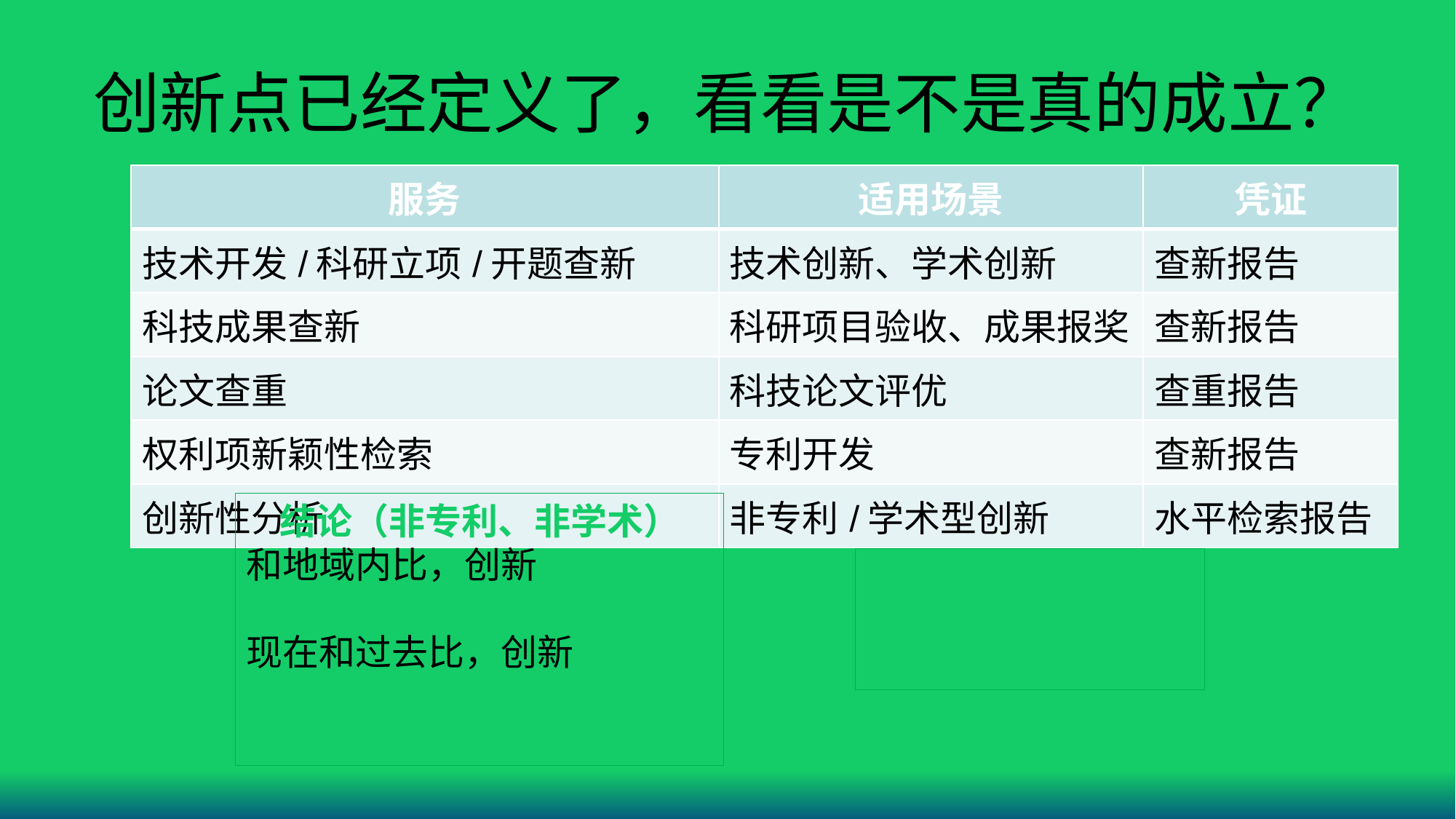

# 创新点已经定义了，看看是不是真的成立？
| 服务 | 适用场景 | 凭证 |
| --- | --- | --- |
| 技术开发/科研立项/开题查新 | 技术创新、学术创新 | 查新报告 |
| 科技成果查新 | 科研项目验收、成果报奖 | 查新报告 |
| 论文查重 | 科技论文评优 | 查重报告 |
| 权利项新颖性检索 | 专利开发 | 查新报告 |
| 创新性分析 | 非专利/学术型创新 | 水平检索报告 |
结论（非专利、非学术）
和地域内比，创新
国际、国内、省内新颖性
现在和过去比，创新
机构内（学校、班级...）
小组、家庭、个人....
结论（专利、学术）
具有创新性
不具有创新性